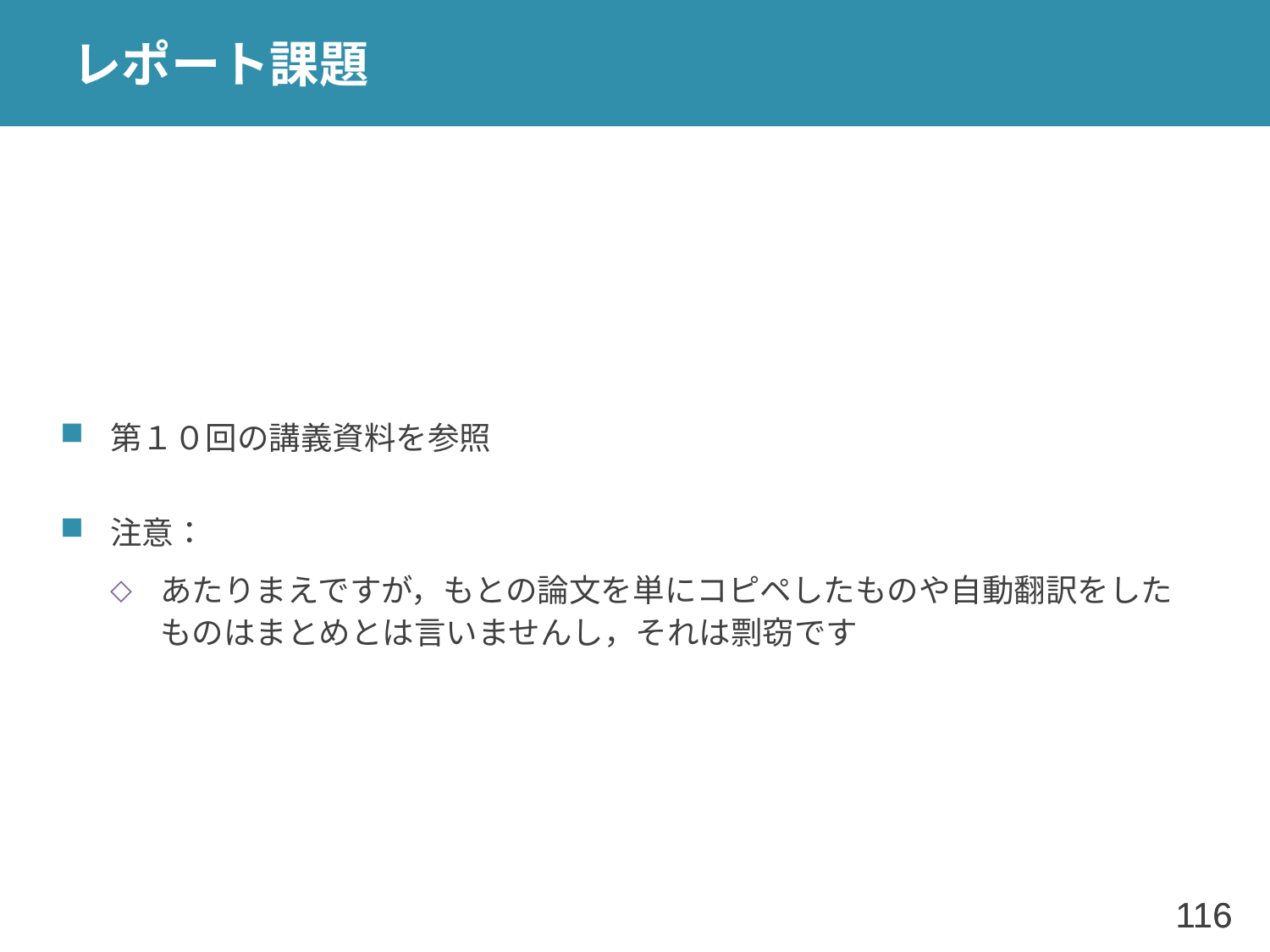

# レポート課題
第１０回の講義資料を参照
注意：
あたりまえですが，もとの論文を単にコピペしたものや自動翻訳をしたものはまとめとは言いませんし，それは剽窃です